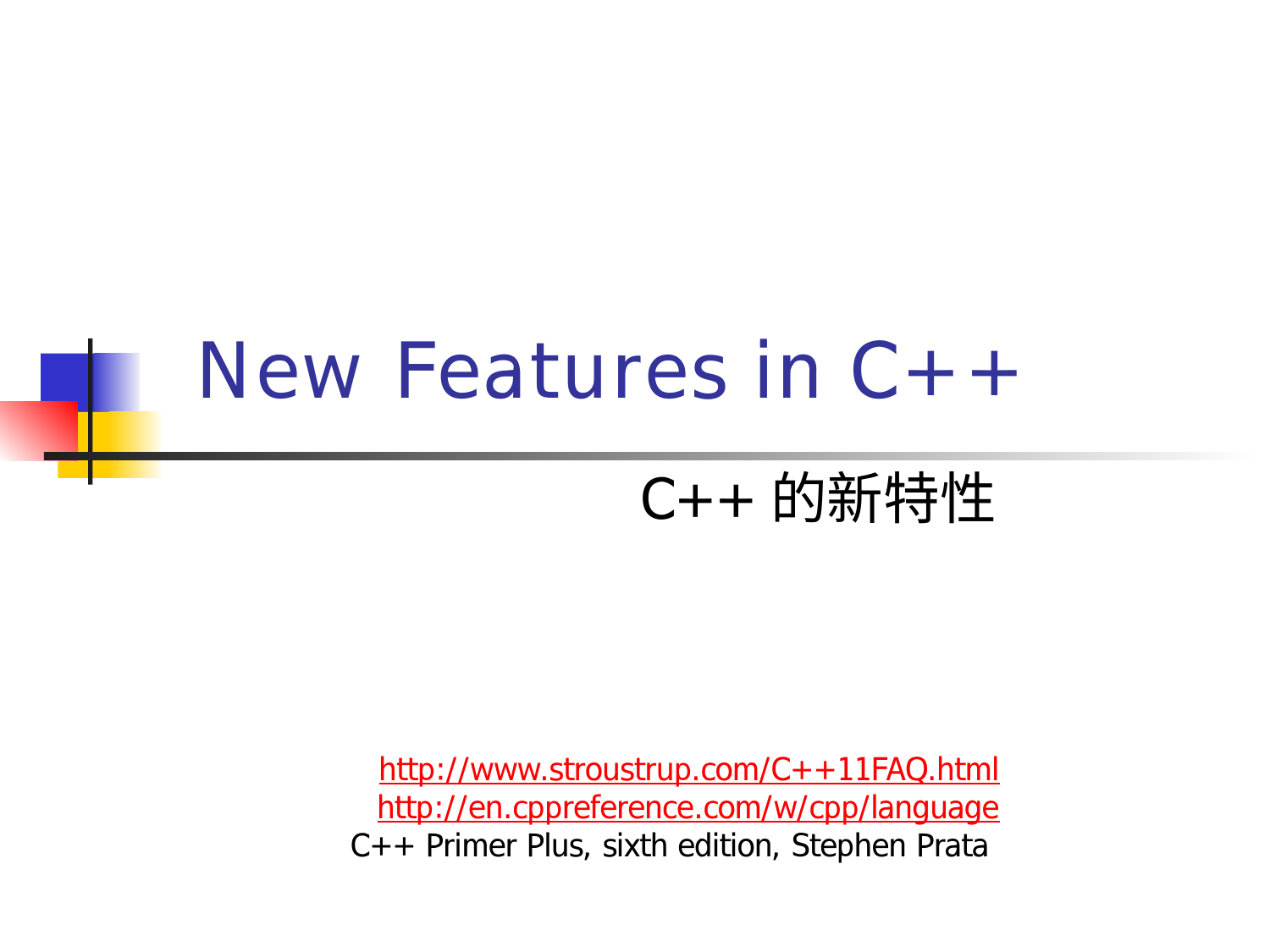

# New Features in C++
C++的新特性
http://www.stroustrup.com/C++11FAQ.html
http://en.cppreference.com/w/cpp/language
C++ Primer Plus, sixth edition, Stephen Prata